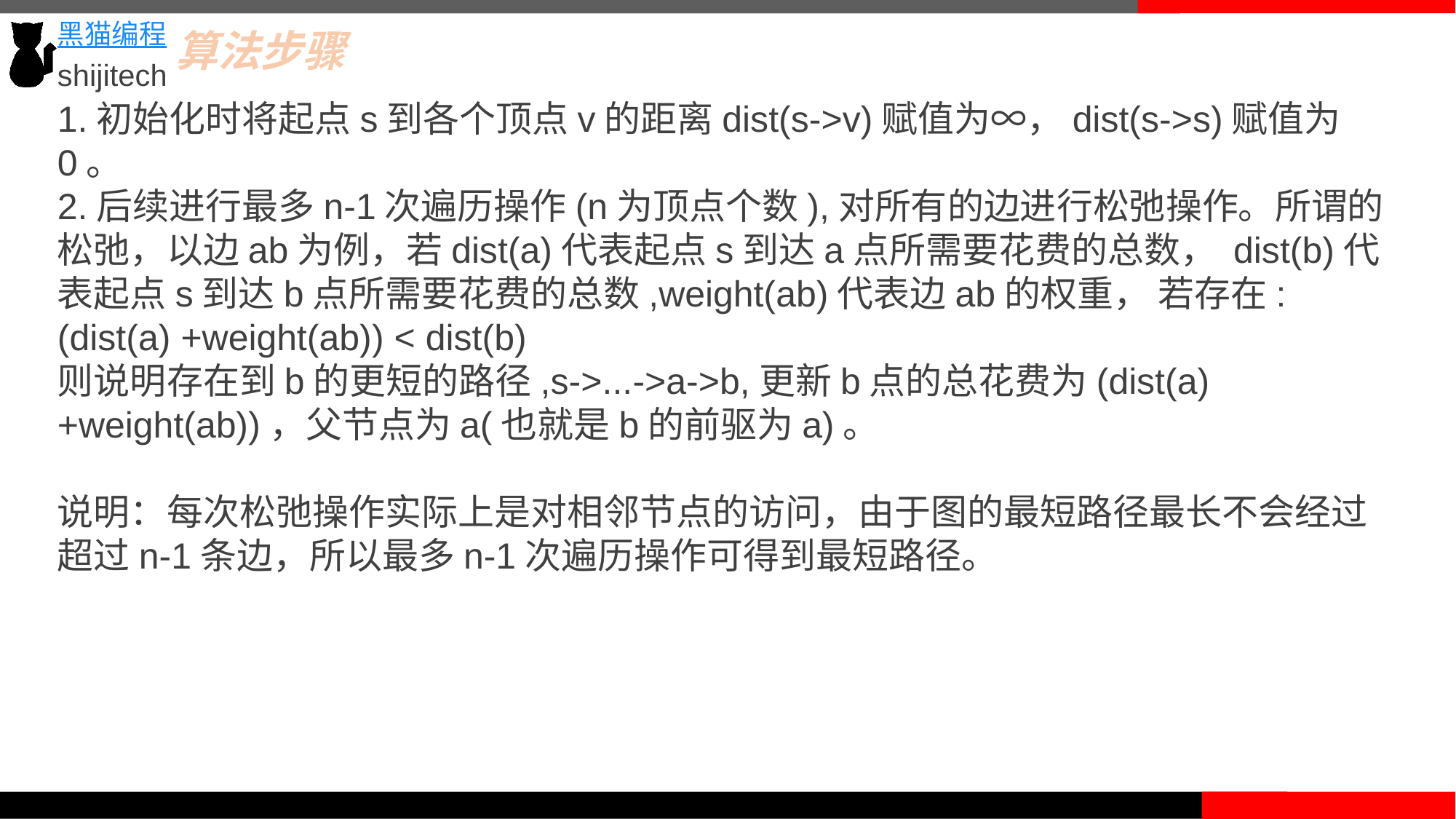

算法步骤
1.初始化时将起点s到各个顶点v的距离dist(s->v)赋值为∞，dist(s->s)赋值为0。
2.后续进行最多n-1次遍历操作(n为顶点个数),对所有的边进行松弛操作。所谓的松弛，以边ab为例，若dist(a)代表起点s到达a点所需要花费的总数， dist(b)代表起点s到达b点所需要花费的总数,weight(ab)代表边ab的权重， 若存在:
(dist(a) +weight(ab)) < dist(b)
则说明存在到b的更短的路径,s->...->a->b,更新b点的总花费为(dist(a) +weight(ab))，父节点为a(也就是b的前驱为a)。

说明：每次松弛操作实际上是对相邻节点的访问，由于图的最短路径最长不会经过超过n-1条边，所以最多n-1次遍历操作可得到最短路径。